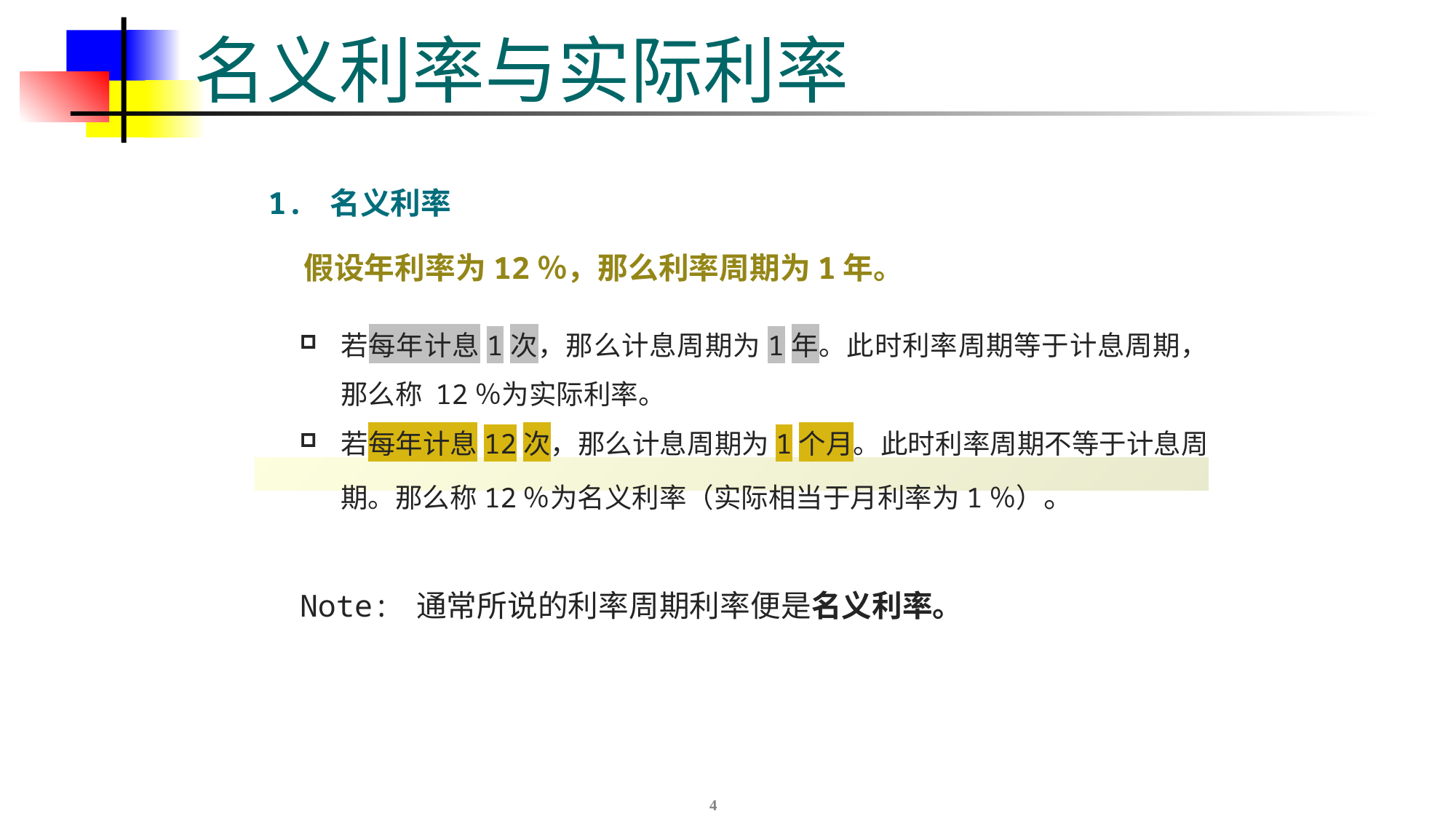

# 名义利率与实际利率
1. 名义利率
假设年利率为12％，那么利率周期为1年。
若每年计息1次，那么计息周期为1年。此时利率周期等于计息周期，那么称 12％为实际利率。
若每年计息12次，那么计息周期为1个月。此时利率周期不等于计息周期。那么称12％为名义利率（实际相当于月利率为1％）。

Note: 通常所说的利率周期利率便是名义利率。

4